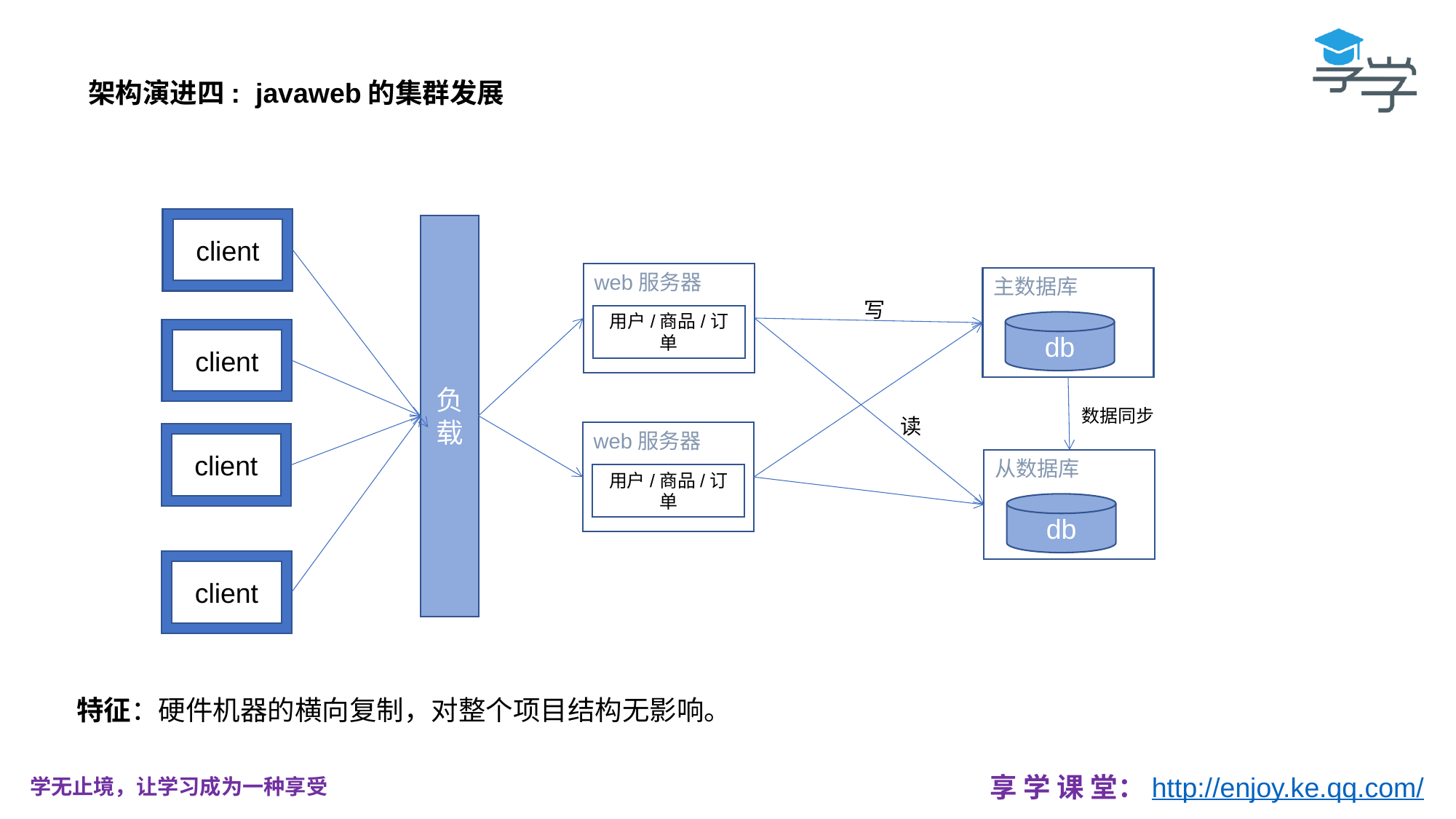

架构演进四:  javaweb的集群发展
client
负载
web服务器
主数据库
写
用户/商品/订单
db
client
数据同步
读
web服务器
client
从数据库
用户/商品/订单
db
client
特征：硬件机器的横向复制，对整个项目结构无影响。